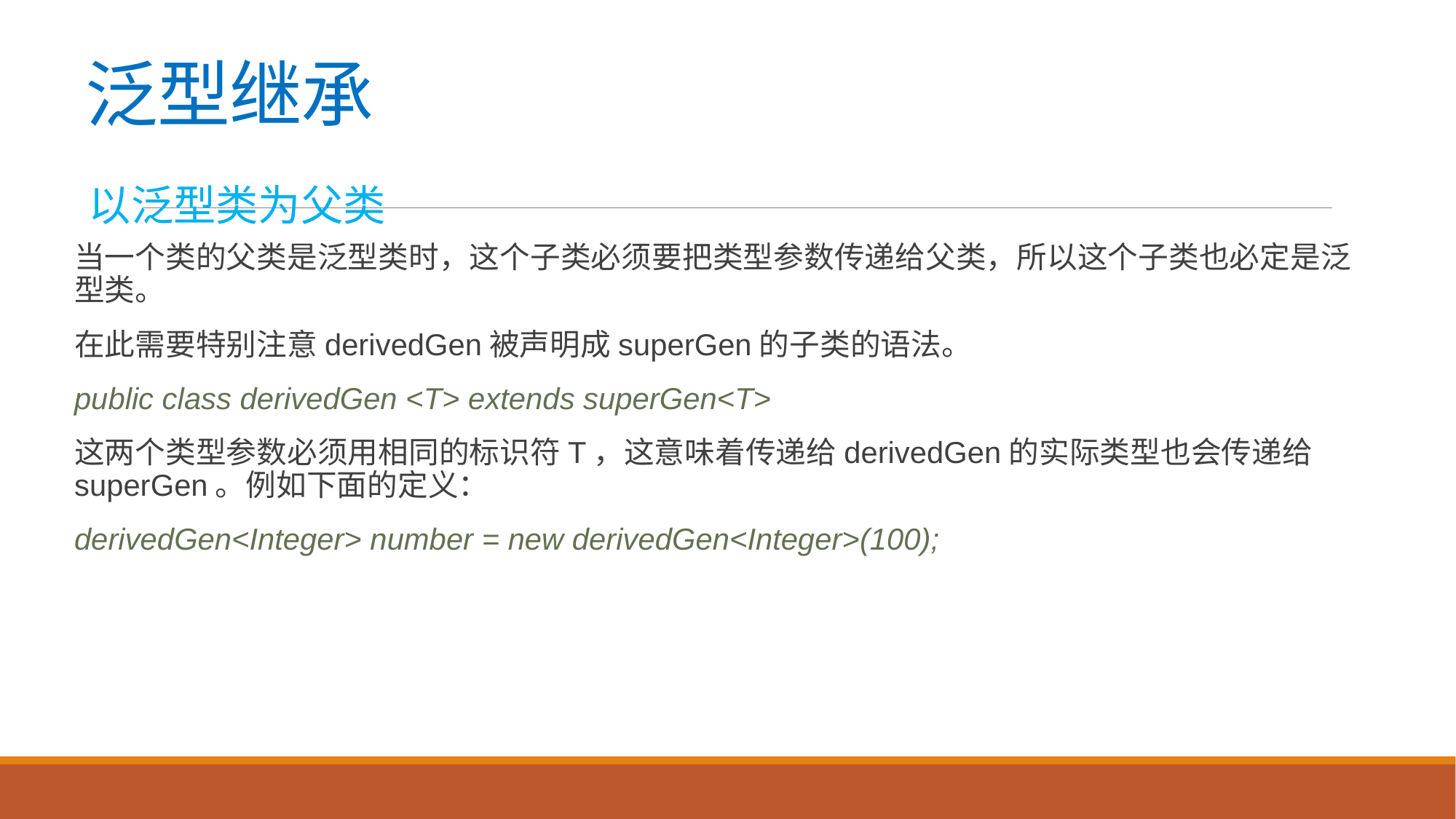

# 泛型继承
以泛型类为父类
当一个类的父类是泛型类时，这个子类必须要把类型参数传递给父类，所以这个子类也必定是泛型类。
在此需要特别注意derivedGen被声明成superGen的子类的语法。
public class derivedGen <T> extends superGen<T>
这两个类型参数必须用相同的标识符T，这意味着传递给derivedGen的实际类型也会传递给superGen。例如下面的定义：
derivedGen<Integer> number = new derivedGen<Integer>(100);